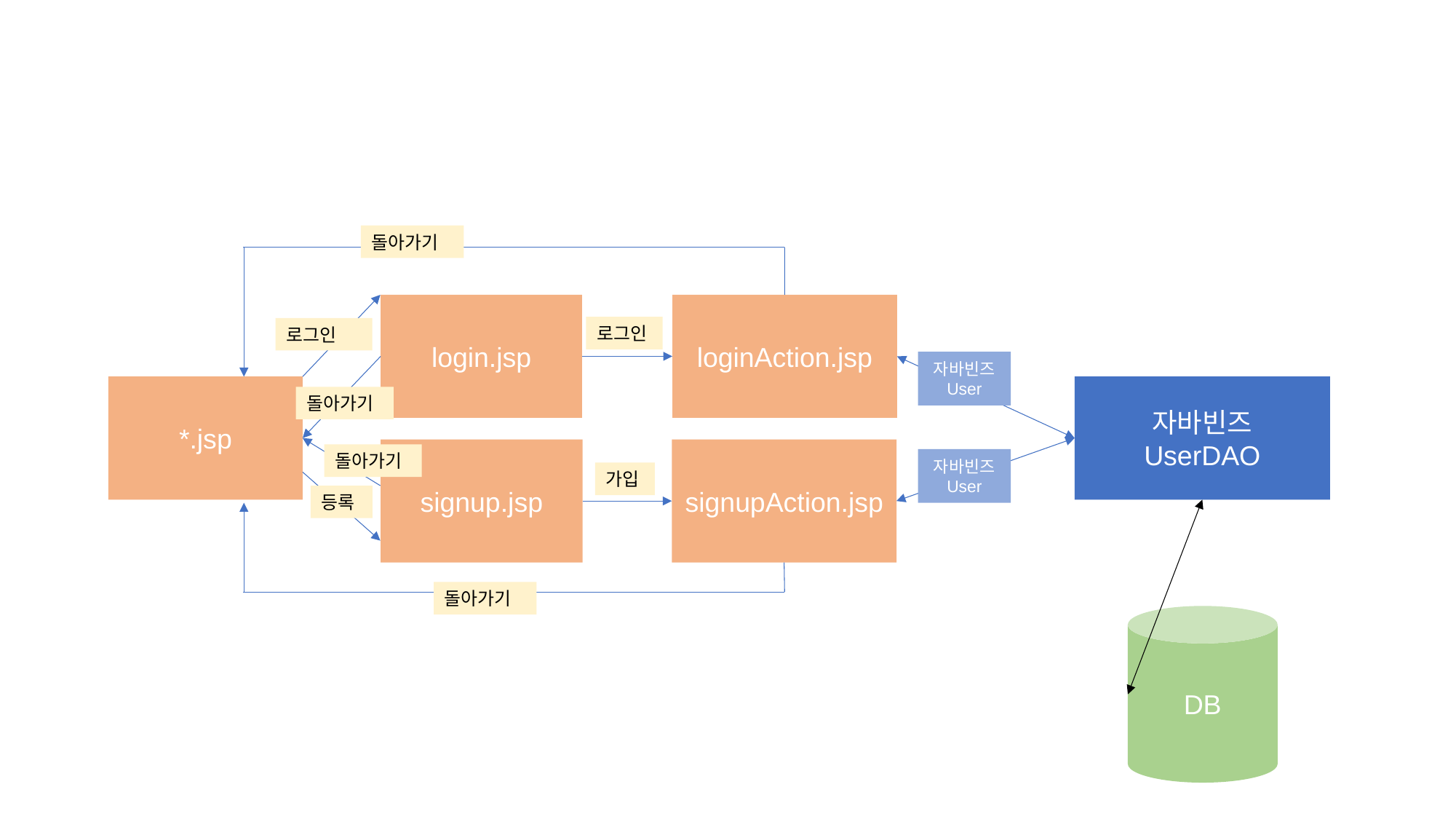

돌아가기
login.jsp
loginAction.jsp
로그인
로그인
자바빈즈
User
*.jsp
자바빈즈
UserDAO
돌아가기
signup.jsp
signupAction.jsp
돌아가기
자바빈즈
User
가입
등록
돌아가기
DB